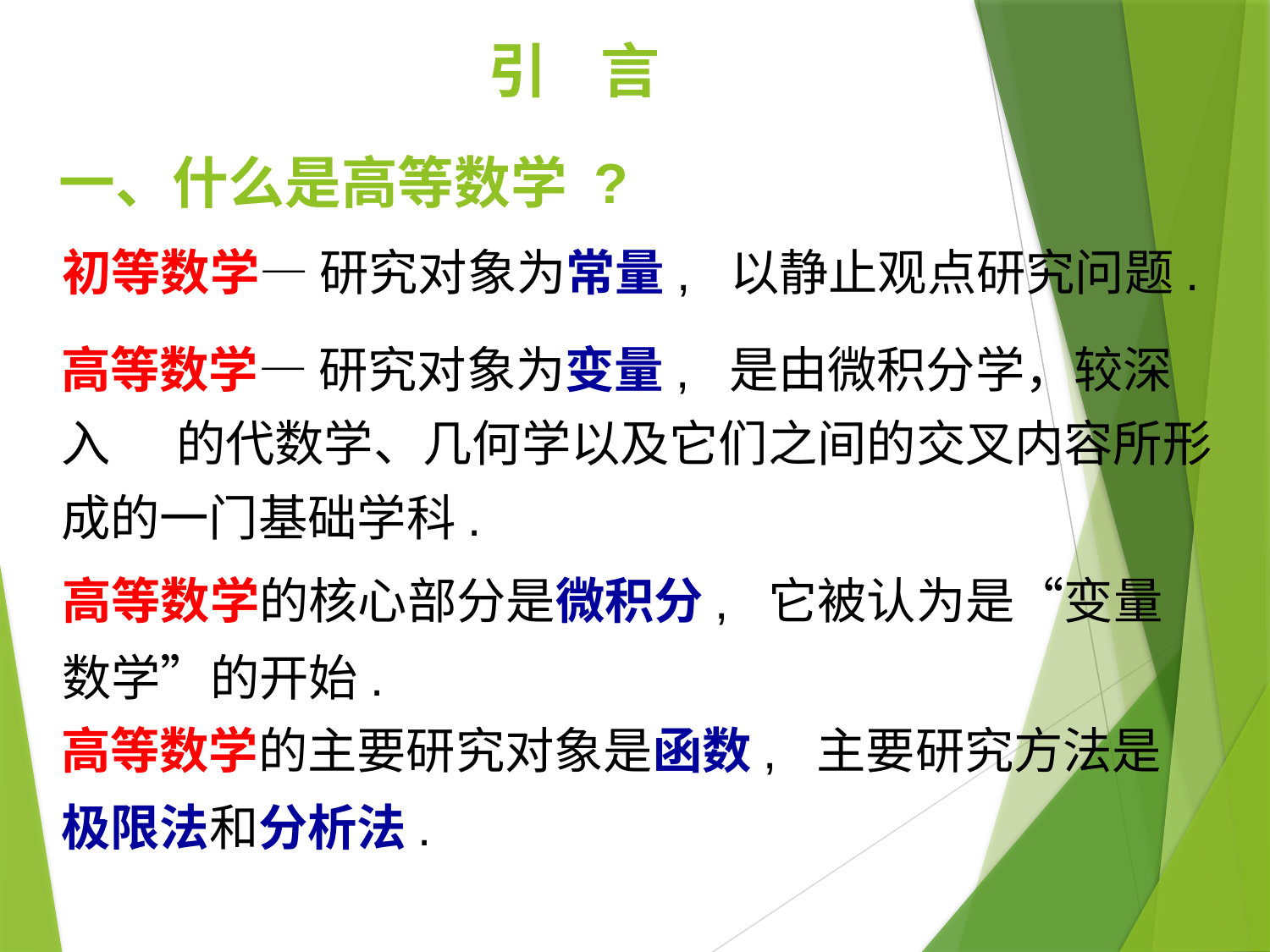

# 引    言
一、什么是高等数学 ?
初等数学— 研究对象为常量,  以静止观点研究问题.
高等数学— 研究对象为变量,  是由微积分学，较深入      的代数学、几何学以及它们之间的交叉内容所形成的一门基础学科.
高等数学的核心部分是微积分,  它被认为是“变量数学”的开始.
高等数学的主要研究对象是函数,  主要研究方法是极限法和分析法.